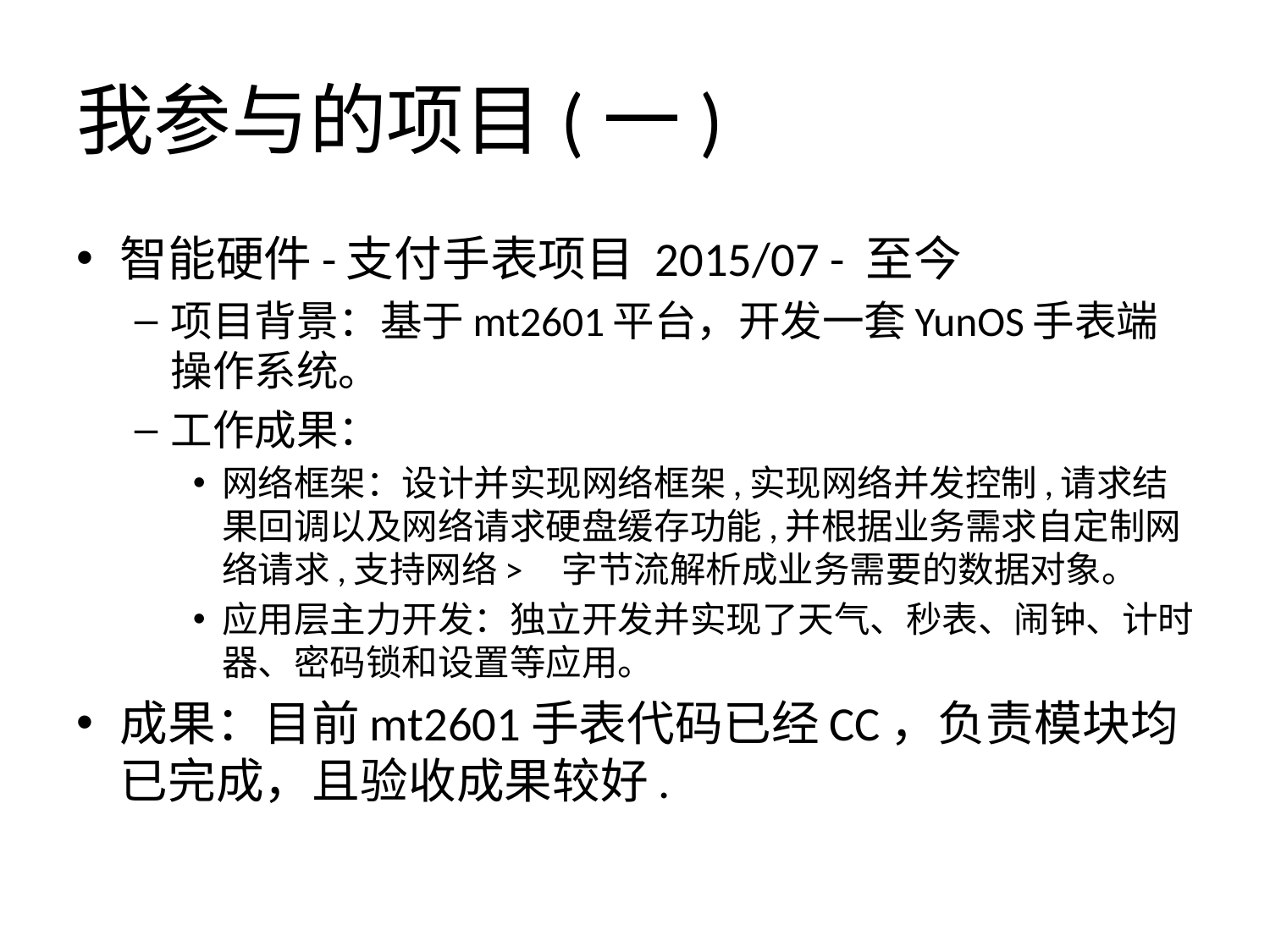

# 我参与的项目(一)
智能硬件-支付手表项目 2015/07 - 至今
项目背景：基于mt2601平台，开发一套YunOS手表端操作系统。
工作成果：
网络框架：设计并实现网络框架,实现网络并发控制,请求结果回调以及网络请求硬盘缓存功能,并根据业务需求自定制网络请求,支持网络>    字节流解析成业务需要的数据对象。
应用层主力开发：独立开发并实现了天气、秒表、闹钟、计时器、密码锁和设置等应用。
成果：目前mt2601手表代码已经CC，负责模块均已完成，且验收成果较好.